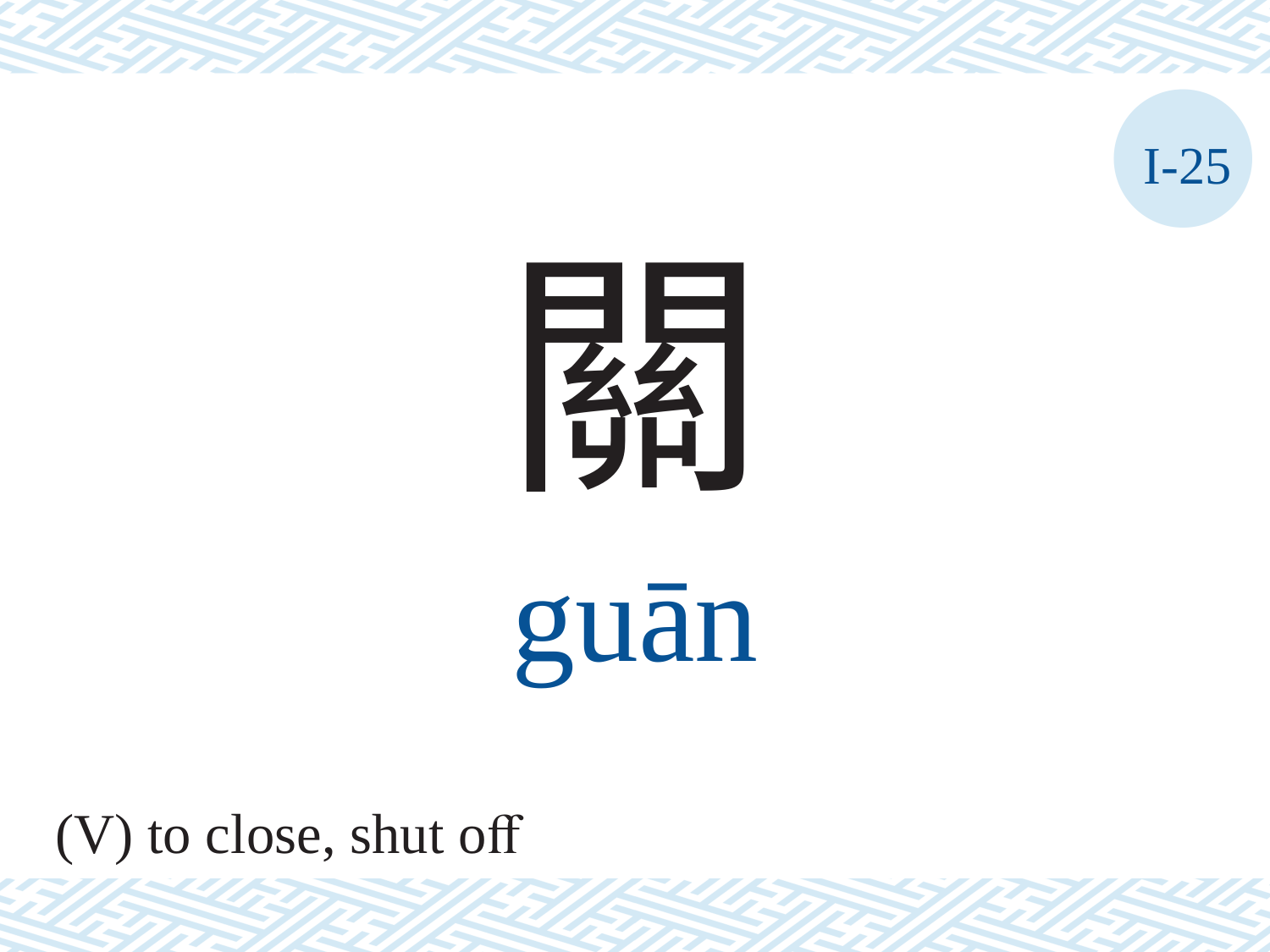

I-25
關
guān
(V) to close, shut oﬀ